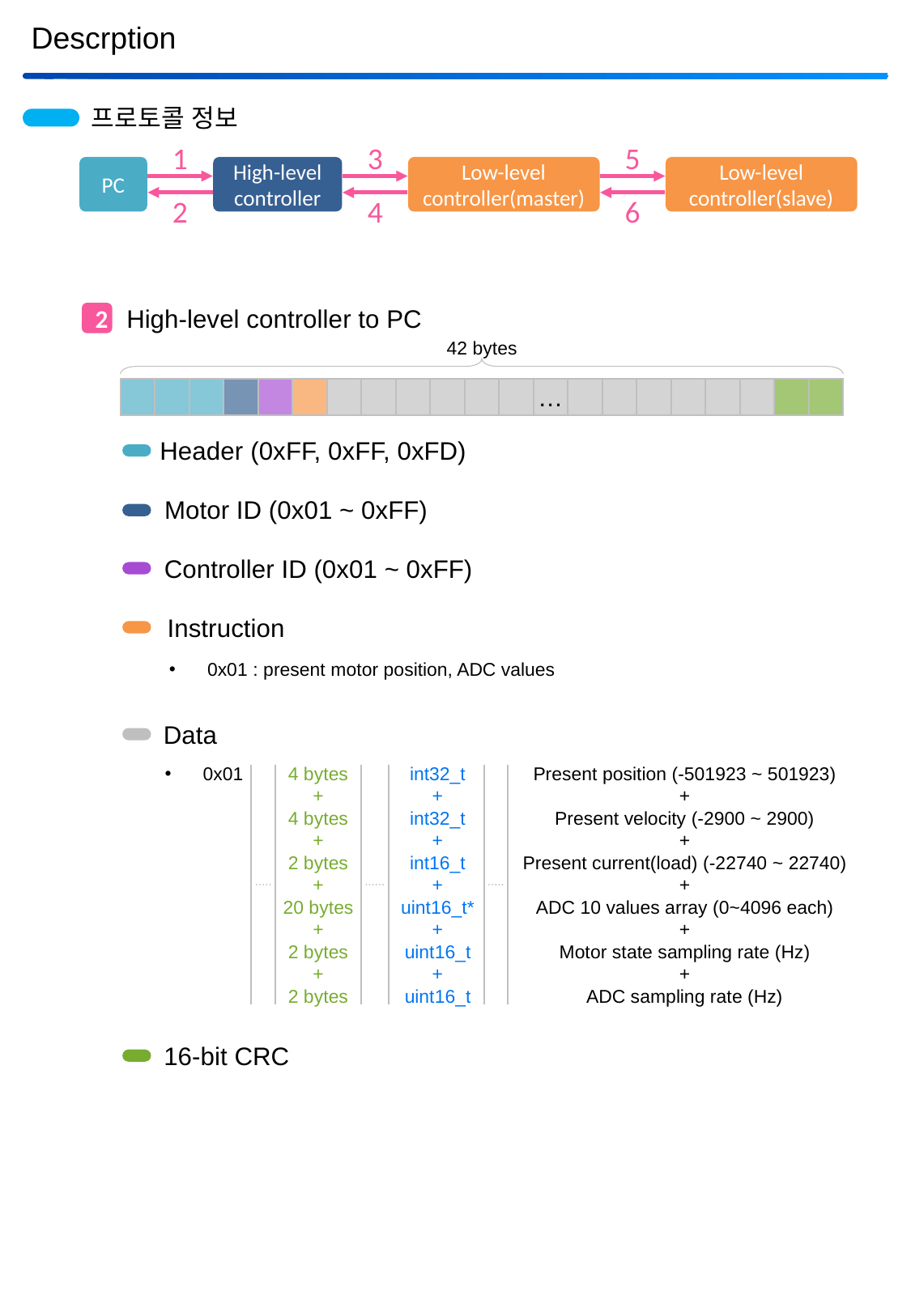

Descrption

프로토콜 정보

1
2
3
4
5
6
PC
High-level
controller
Low-level
controller(master)
Low-level
controller(slave)
High-level controller to PC
2
42 bytes
…

Header (0xFF, 0xFF, 0xFD)

Motor ID (0x01 ~ 0xFF)

Controller ID (0x01 ~ 0xFF)

Instruction

0x01 : present motor position, ADC values
Data

4 bytes
+
4 bytes
+
2 bytes
+
20 bytes
+
2 bytes
+
2 bytes
int32_t
+
int32_t
+
int16_t
+
uint16_t*
+
uint16_t
+
uint16_t
Present position (-501923 ~ 501923)
+
Present velocity (-2900 ~ 2900)
+
Present current(load) (-22740 ~ 22740)
+
ADC 10 values array (0~4096 each)
+
Motor state sampling rate (Hz)
+
ADC sampling rate (Hz)
0x01
16-bit CRC